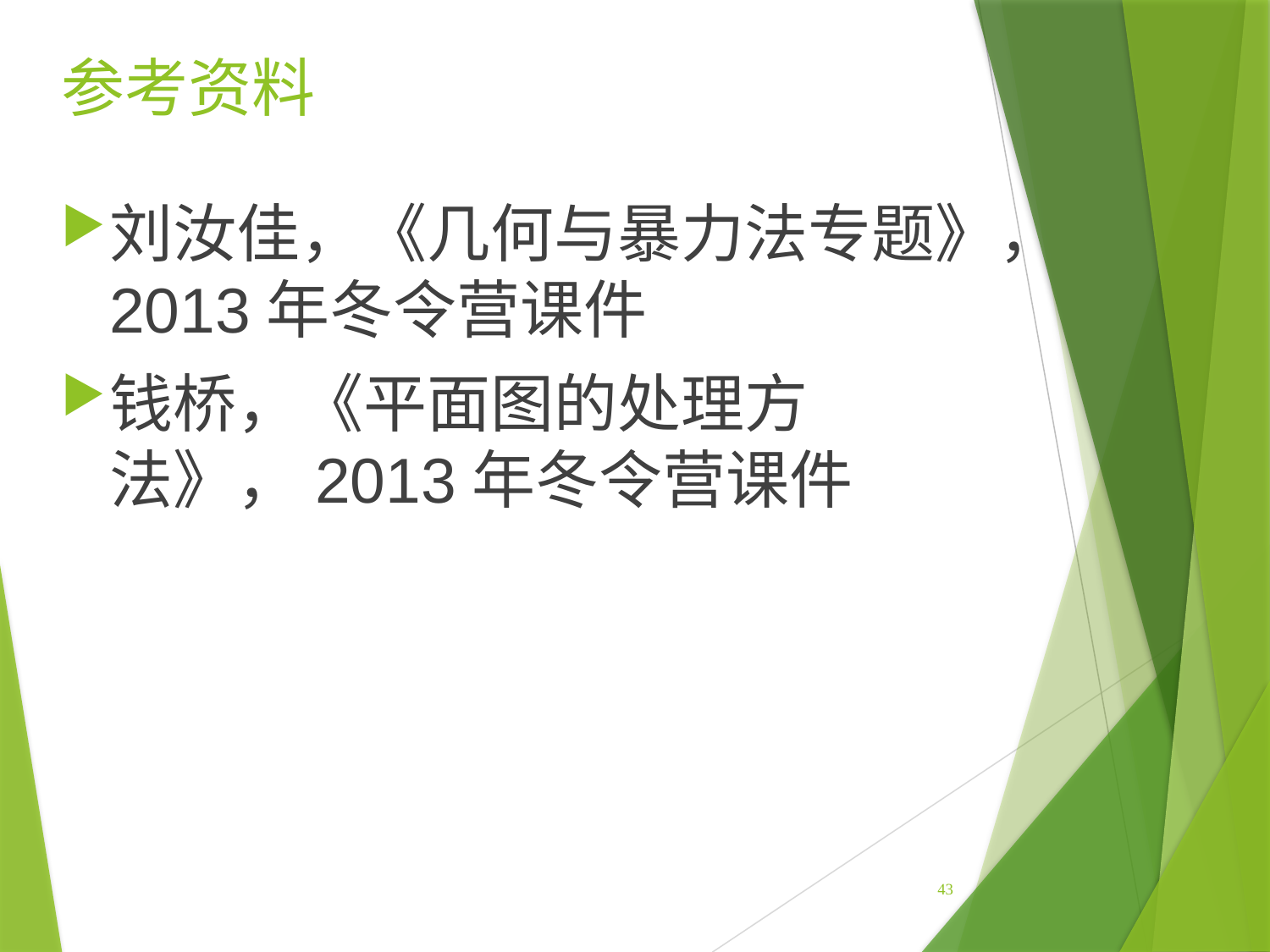

# 参考资料
刘汝佳，《几何与暴力法专题》，2013年冬令营课件
钱桥，《平面图的处理方法》，2013年冬令营课件
43